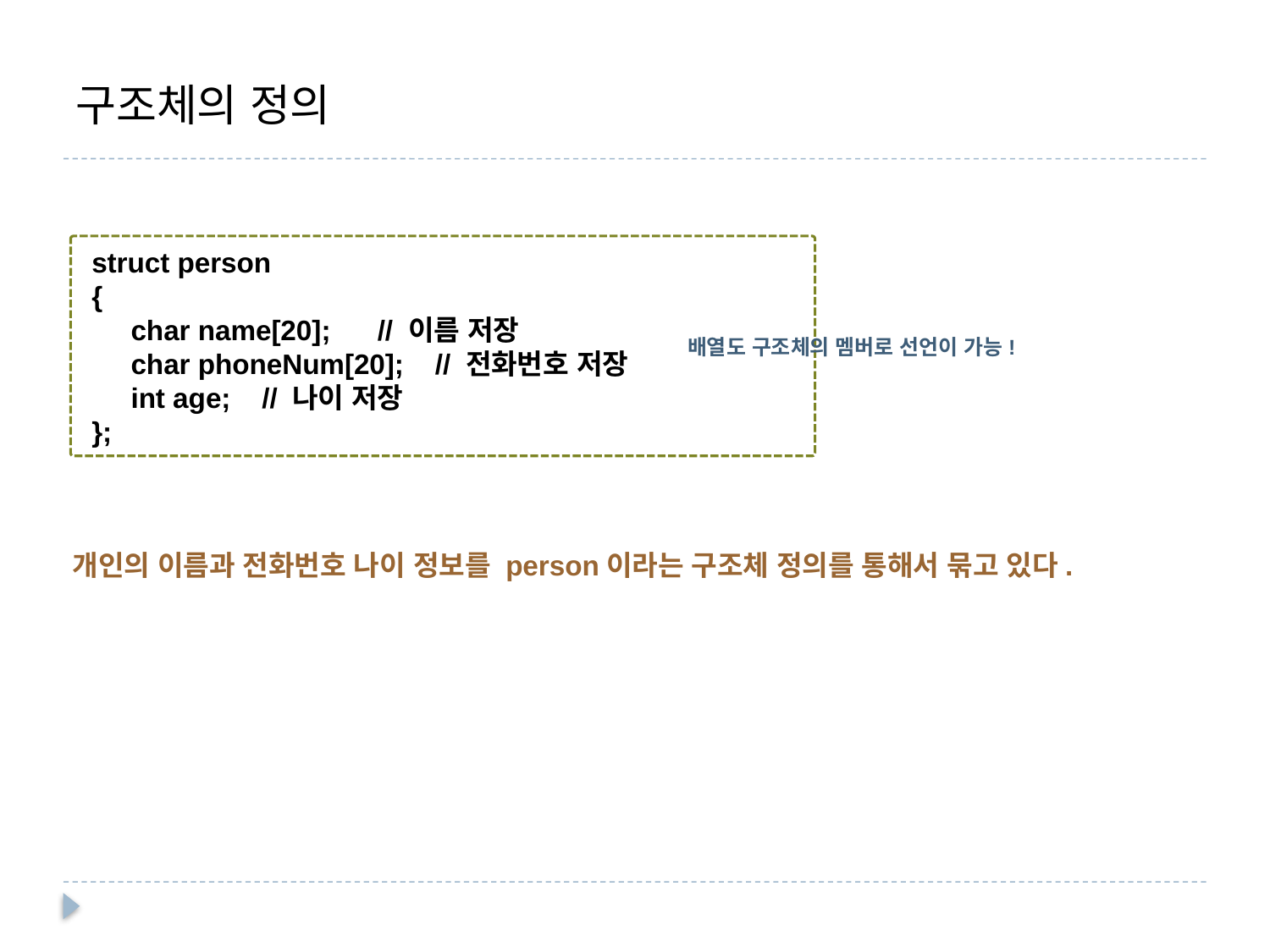

윤성우의
열혈
C 프로그래밍
# 구조체의 정의
 struct person
 {
      char name[20];      // 이름 저장
      char phoneNum[20];    // 전화번호 저장
      int age;    // 나이 저장
 };
배열도 구조체의 멤버로 선언이 가능!
개인의 이름과 전화번호 나이 정보를 person이라는 구조체 정의를 통해서 묶고 있다.